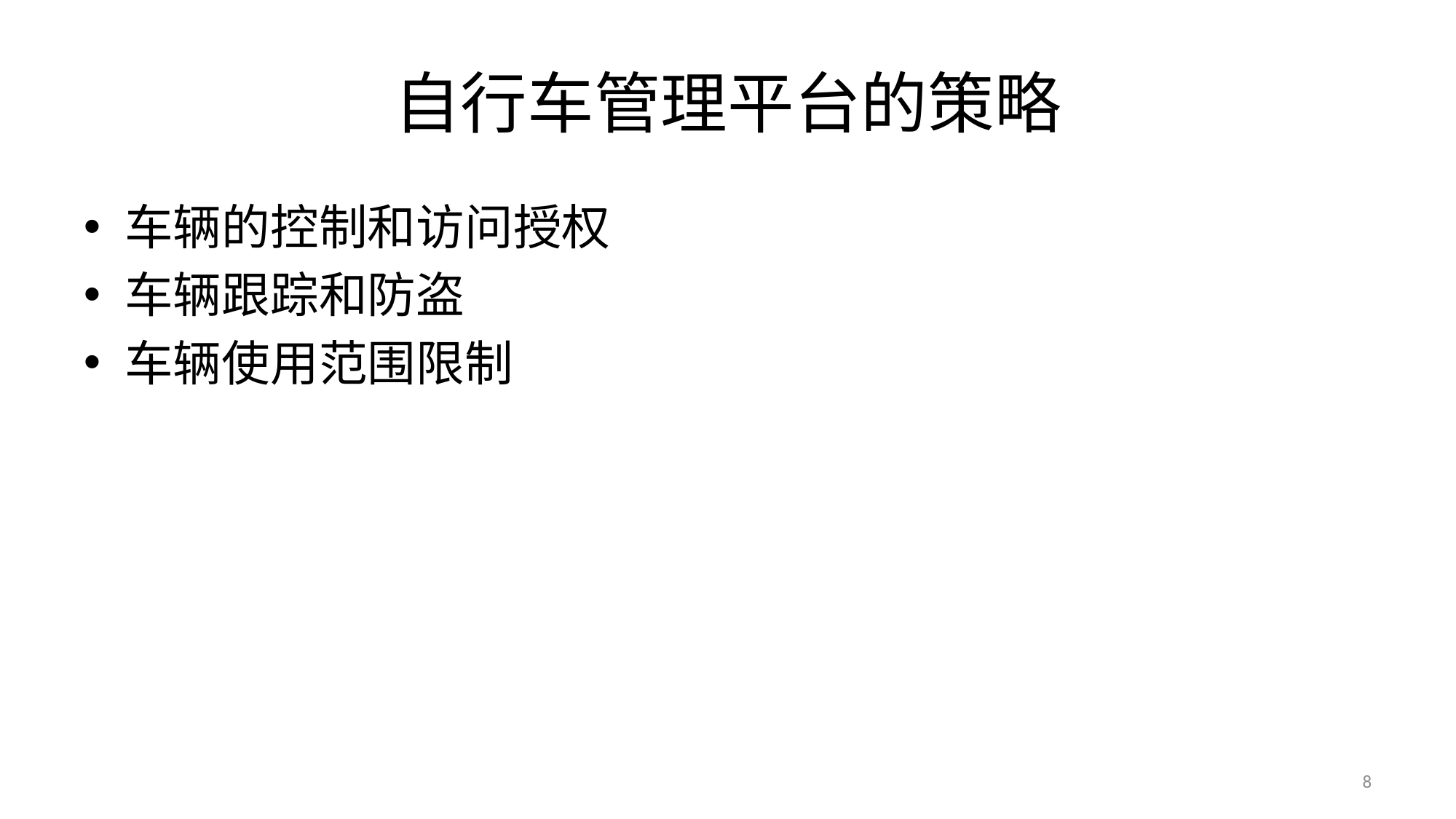

# 自行车管理平台的策略
车辆的控制和访问授权
车辆跟踪和防盗
车辆使用范围限制

8